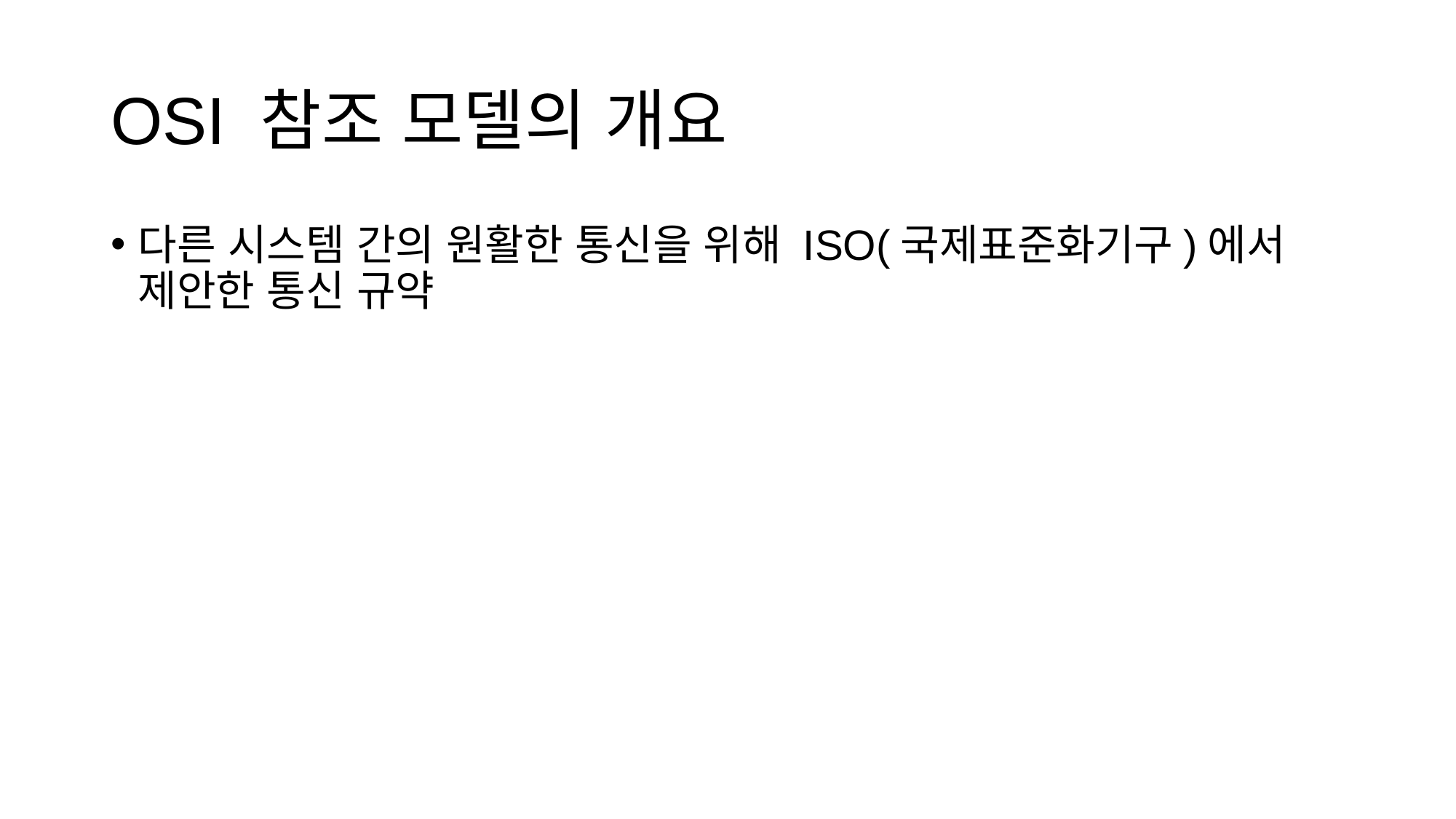

# OSI 참조 모델의 개요
다른 시스템 간의 원활한 통신을 위해 ISO(국제표준화기구)에서 제안한 통신 규약